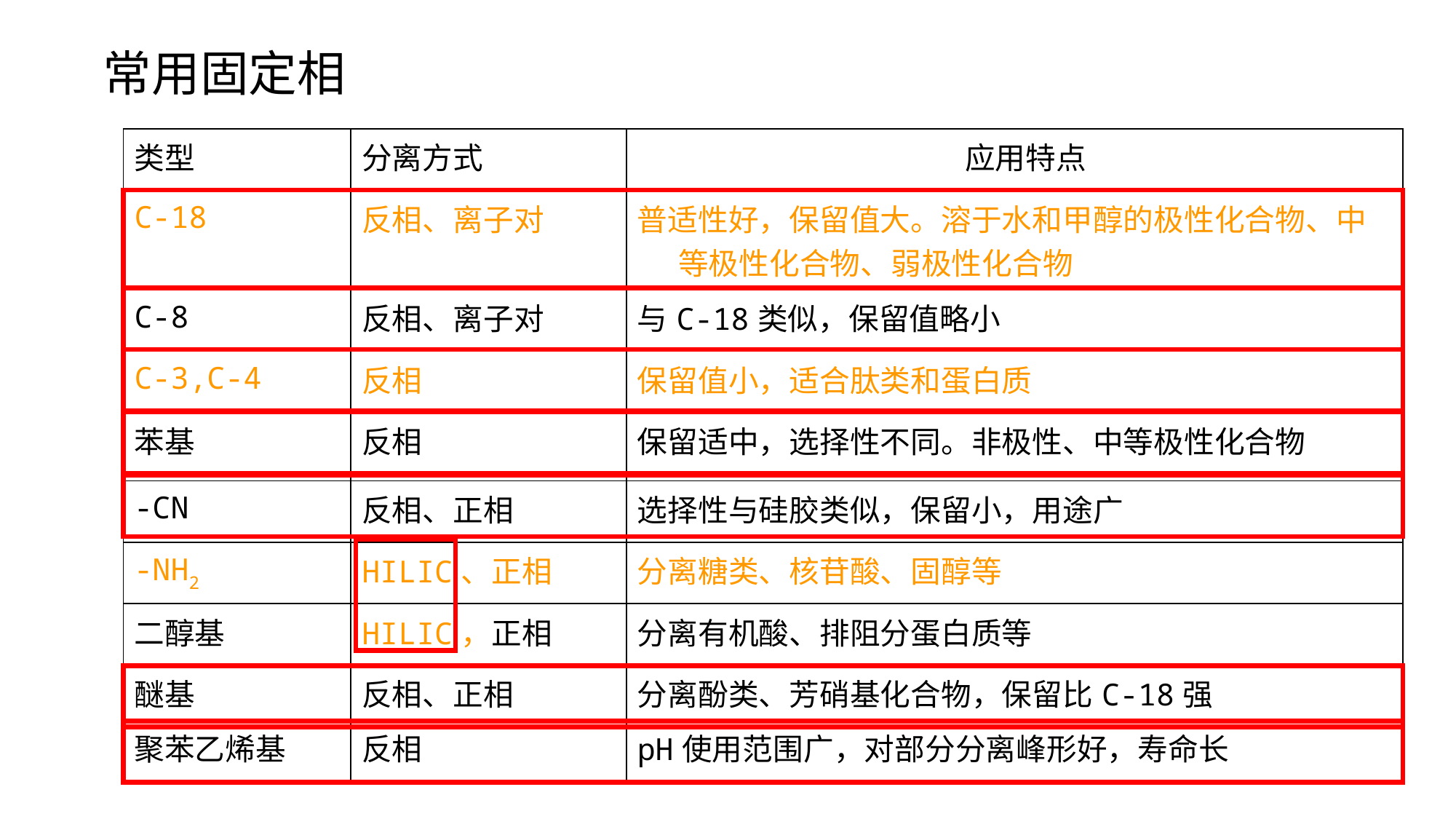

常用固定相
| 类型 | 分离方式 | 应用特点 |
| --- | --- | --- |
| C-18 | 反相、离子对 | 普适性好，保留值大。溶于水和甲醇的极性化合物、中等极性化合物、弱极性化合物 |
| C-8 | 反相、离子对 | 与C-18类似，保留值略小 |
| C-3,C-4 | 反相 | 保留值小，适合肽类和蛋白质 |
| 苯基 | 反相 | 保留适中，选择性不同。非极性、中等极性化合物 |
| -CN | 反相、正相 | 选择性与硅胶类似，保留小，用途广 |
| -NH2 | HILIC、正相 | 分离糖类、核苷酸、固醇等 |
| 二醇基 | HILIC，正相 | 分离有机酸、排阻分蛋白质等 |
| 醚基 | 反相、正相 | 分离酚类、芳硝基化合物，保留比C-18强 |
| 聚苯乙烯基 | 反相 | pH使用范围广，对部分分离峰形好，寿命长 |